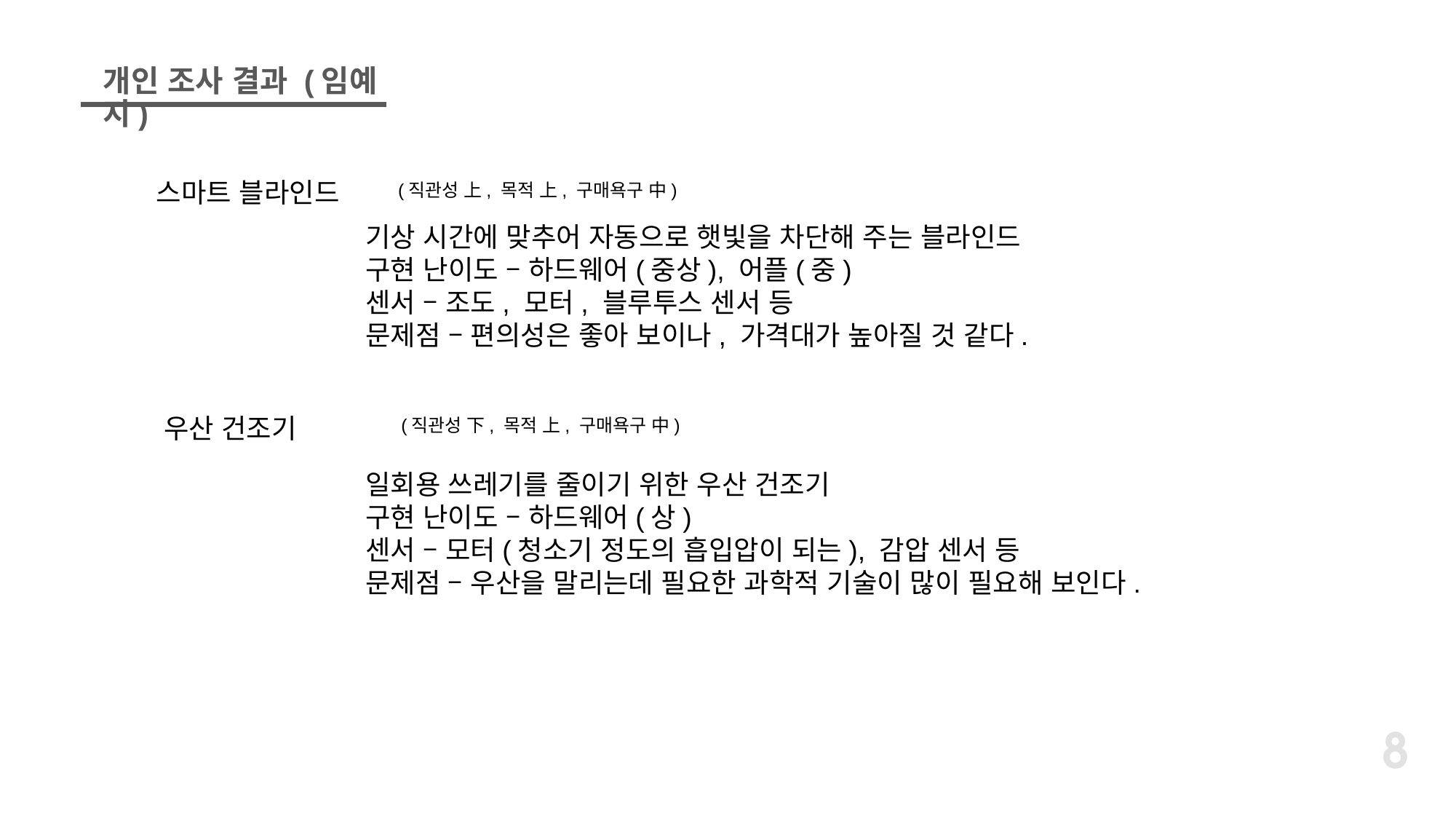

개인 조사 결과 (임예지)
스마트 블라인드
(직관성 上, 목적 上, 구매욕구 中)
기상 시간에 맞추어 자동으로 햇빛을 차단해 주는 블라인드
구현 난이도 – 하드웨어(중상), 어플(중)
센서 – 조도, 모터, 블루투스 센서 등
문제점 – 편의성은 좋아 보이나, 가격대가 높아질 것 같다.
우산 건조기
(직관성 下, 목적 上, 구매욕구 中)
일회용 쓰레기를 줄이기 위한 우산 건조기
구현 난이도 – 하드웨어(상)
센서 – 모터(청소기 정도의 흡입압이 되는), 감압 센서 등
문제점 – 우산을 말리는데 필요한 과학적 기술이 많이 필요해 보인다.
8